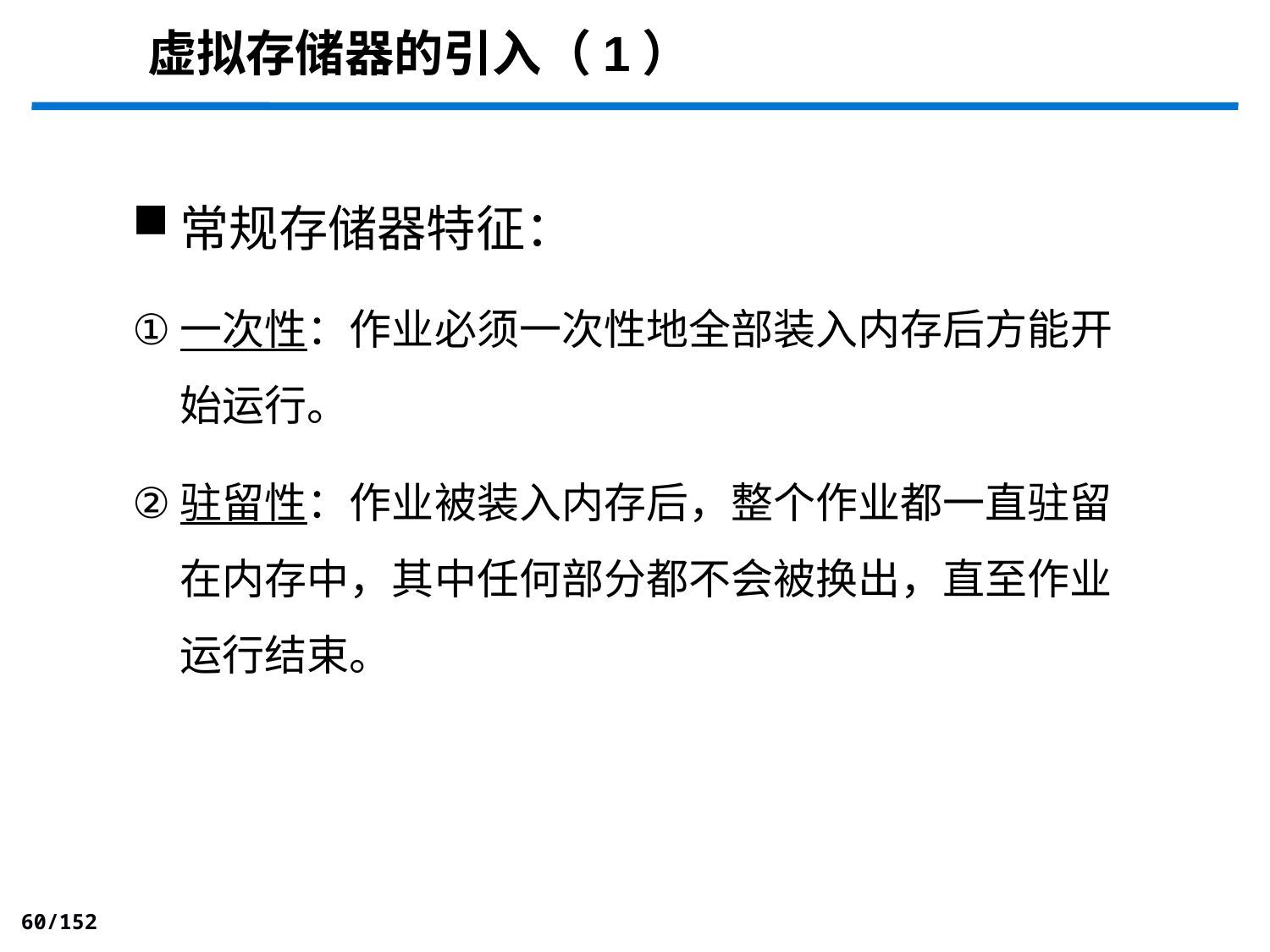

虚拟存储器的引入（1）
常规存储器特征：
一次性：作业必须一次性地全部装入内存后方能开始运行。
驻留性：作业被装入内存后，整个作业都一直驻留在内存中，其中任何部分都不会被换出，直至作业运行结束。